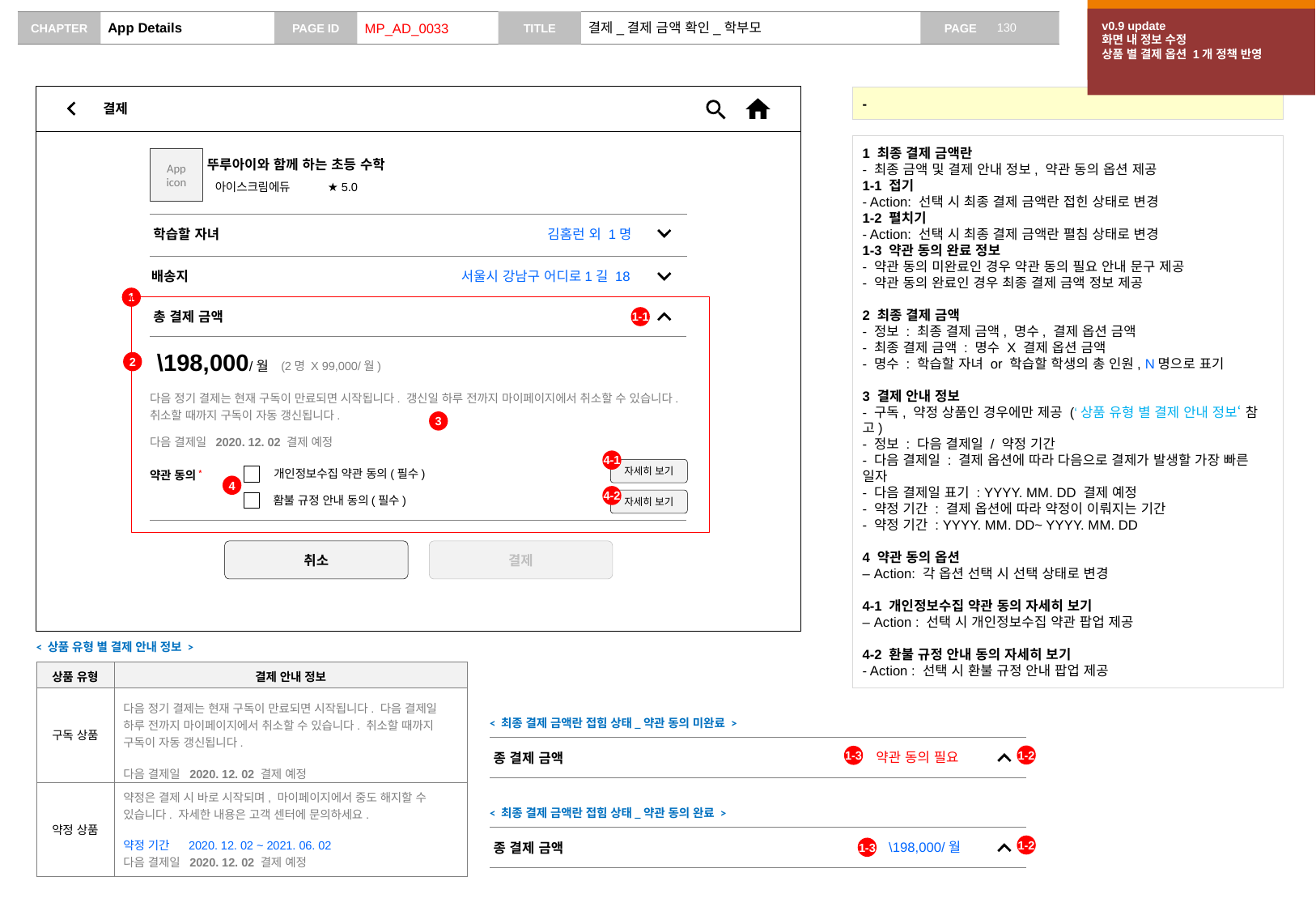

v0.8 update
상품 유형별 결제 안내 정보
약정 상품 문구 수정
한 페이지로 화면 수정
v0.9 update
화면 내 정보 수정
상품 별 결제 옵션 1개 정책 반영

# App Details
MP_AD_0033
결제_결제 금액 확인_학부모

결제
-

1 최종 결제 금액란
- 최종 금액 및 결제 안내 정보, 약관 동의 옵션 제공
1-1 접기
- Action: 선택 시 최종 결제 금액란 접힌 상태로 변경
1-2 펼치기
- Action: 선택 시 최종 결제 금액란 펼침 상태로 변경
1-3 약관 동의 완료 정보
- 약관 동의 미완료인 경우 약관 동의 필요 안내 문구 제공
- 약관 동의 완료인 경우 최종 결제 금액 정보 제공

2 최종 결제 금액
- 정보 : 최종 결제 금액, 명수, 결제 옵션 금액
- 최종 결제 금액 : 명수 X 결제 옵션 금액
- 명수 : 학습할 자녀 or 학습할 학생의 총 인원, N명으로 표기

3 결제 안내 정보
- 구독, 약정 상품인 경우에만 제공 (‘상품 유형 별 결제 안내 정보‘ 참고)
- 정보 : 다음 결제일 / 약정 기간
- 다음 결제일 : 결제 옵션에 따라 다음으로 결제가 발생할 가장 빠른 일자
- 다음 결제일 표기 : YYYY. MM. DD 결제 예정
- 약정 기간 : 결제 옵션에 따라 약정이 이뤄지는 기간
- 약정 기간 : YYYY. MM. DD~ YYYY. MM. DD

4 약관 동의 옵션
– Action: 각 옵션 선택 시 선택 상태로 변경

4-1 개인정보수집 약관 동의 자세히 보기
– Action : 선택 시 개인정보수집 약관 팝업 제공

4-2 환불 규정 안내 동의 자세히 보기
- Action : 선택 시 환불 규정 안내 팝업 제공
App
icon
뚜루아이와 함께 하는 초등 수학
아이스크림에듀
★ 5.0
학습할 자녀
김홈런 외 1명

서울시 강남구 어디로1길 18
배송지

1

1-1
총 결제 금액

\198,000/월
2
(2명 X 99,000/월)
다음 정기 결제는 현재 구독이 만료되면 시작됩니다. 갱신일 하루 전까지 마이페이지에서 취소할 수 있습니다. 취소할 때까지 구독이 자동 갱신됩니다.

다음 결제일  2020. 12. 02 결제 예정
3
4-1
자세히 보기

약관 동의*
개인정보수집 약관 동의(필수)
4
4-2
자세히 보기

홤불 규정 안내 동의(필수)
취소
결제
< 상품 유형 별 결제 안내 정보 >
| 상품 유형 | 결제 안내 정보 |
| --- | --- |
| 구독 상품 |  |
| 약정 상품 |  |
다음 정기 결제는 현재 구독이 만료되면 시작됩니다. 다음 결제일 하루 전까지 마이페이지에서 취소할 수 있습니다. 취소할 때까지 구독이 자동 갱신됩니다.

다음 결제일  2020. 12. 02 결제 예정
약정은 결제 시 바로 시작되며, 마이페이지에서 중도 해지할 수 있습니다. 자세한 내용은 고객 센터에 문의하세요.

약정 기간     2020. 12. 02 ~ 2021. 06. 02
다음 결제일  2020. 12. 02 결제 예정
< 최종 결제 금액란 접힘 상태_약관 동의 미완료 >
종 결제 금액

1-2
1-3
약관 동의 필요
< 최종 결제 금액란 접힘 상태_약관 동의 완료 >
종 결제 금액

1-2
1-3
\198,000/월